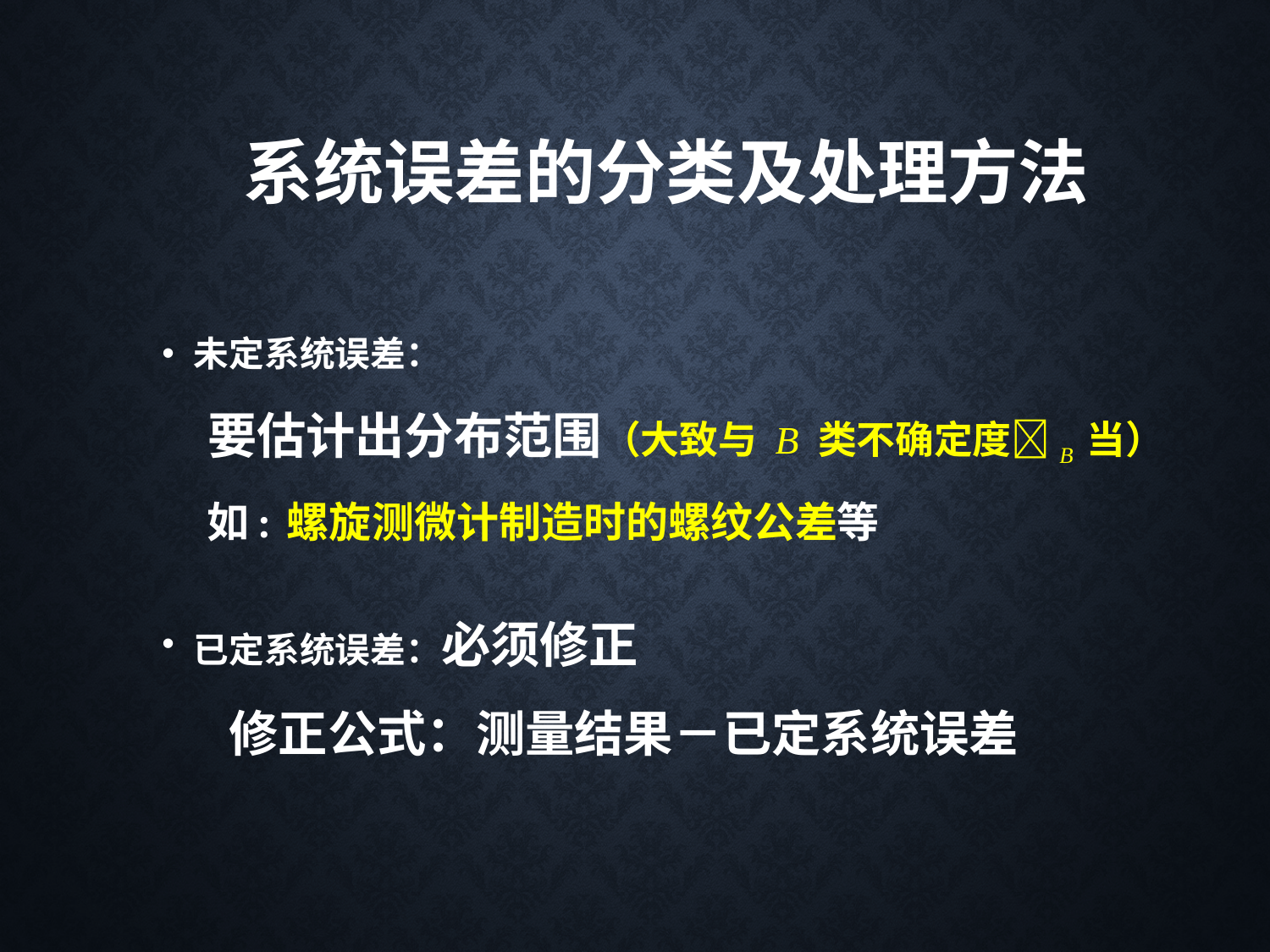

# 系统误差的分类及处理方法
未定系统误差：
   要估计出分布范围（大致与 B 类不确定度ΔB 当）
    如: 螺旋测微计制造时的螺纹公差等

已定系统误差：必须修正
      修正公式：测量结果－已定系统误差